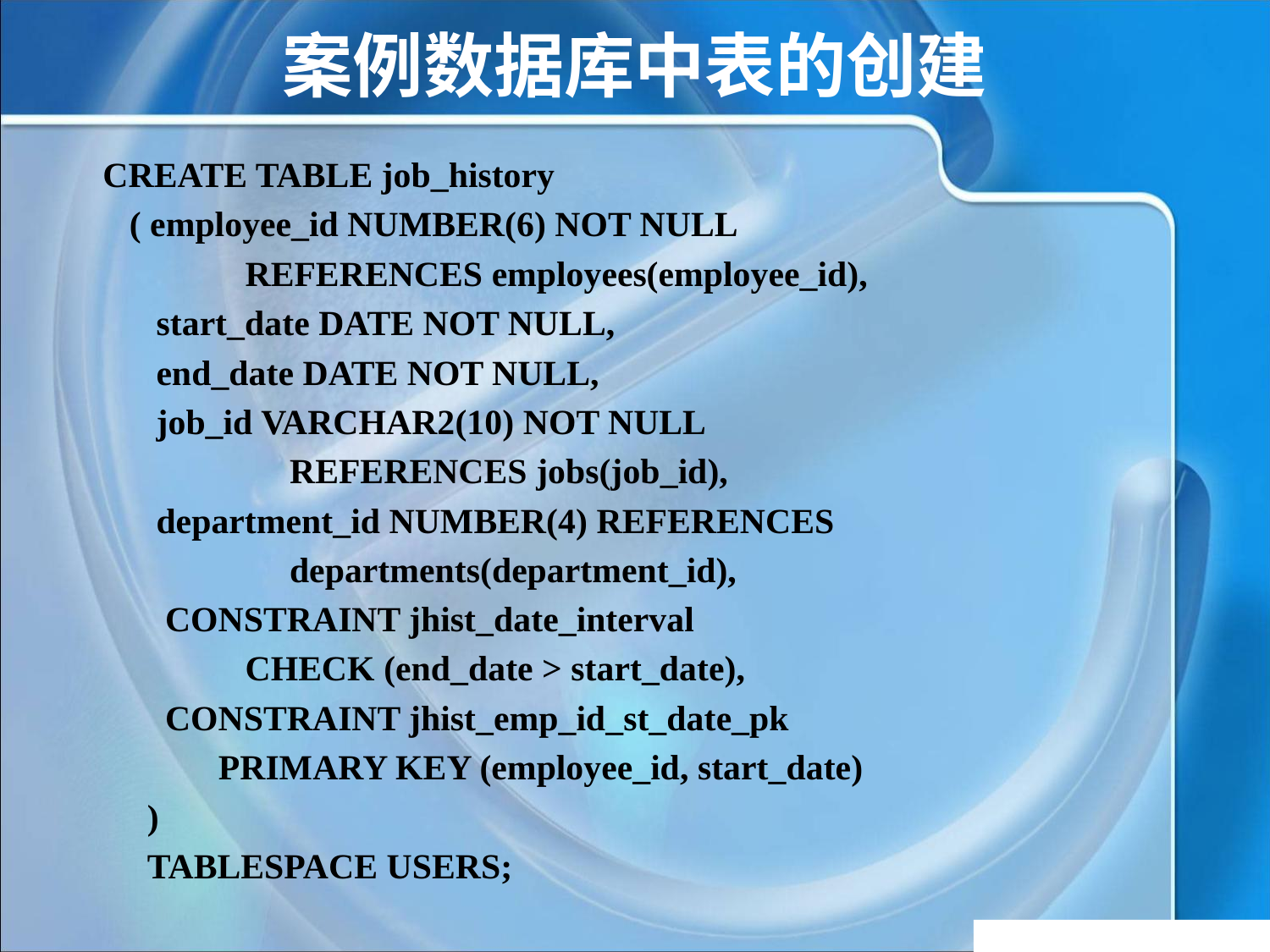

# 案例数据库中表的创建
CREATE TABLE job_history
   ( employee_id NUMBER(6) NOT NULL
                REFERENCES employees(employee_id),
      start_date DATE NOT NULL,
      end_date DATE NOT NULL,
      job_id VARCHAR2(10) NOT NULL
                     REFERENCES jobs(job_id),
      department_id NUMBER(4) REFERENCES
                     departments(department_id),
       CONSTRAINT jhist_date_interval
                CHECK (end_date > start_date),
       CONSTRAINT jhist_emp_id_st_date_pk
             PRIMARY KEY (employee_id, start_date)
     )
     TABLESPACE USERS;

42